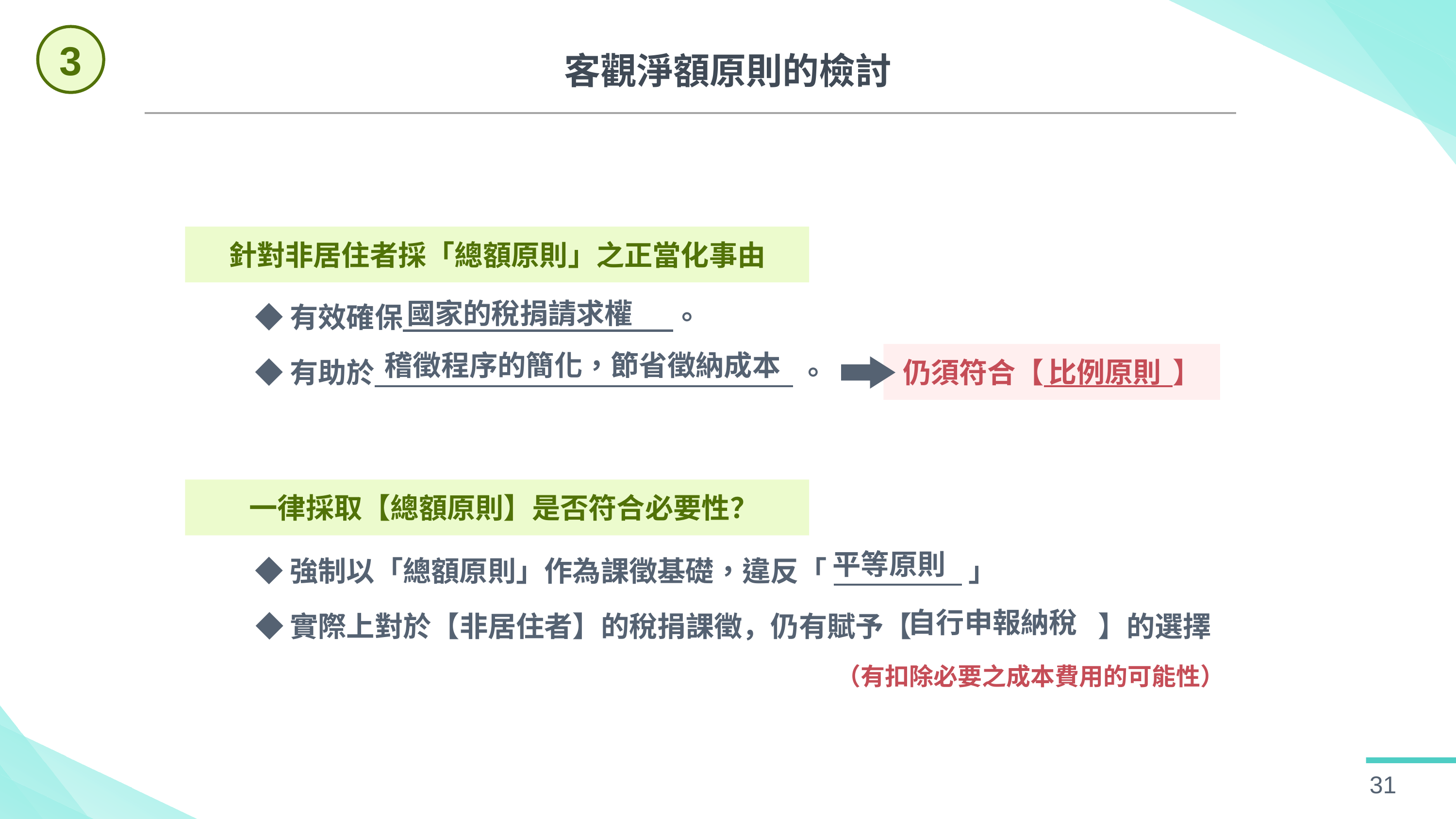

3
客觀淨額原則的檢討

針對非居住者採「總額原則」之正當化事由
　　 ◆ 有效確保                                          。
　　 ◆ 有助於                                                                  。

仍須符合【                    】

國家的稅捐請求權
稽徵程序的簡化，節省徵納成本
比例原則

 一律採取【總額原則】是否符合必要性？
　　 ◆ 強制以「總額原則」作為課徵基礎，違反「                      」
　　 ◆ 實際上對於【非居住者】的稅捐課徵，仍有賦予【                             】的選擇
平等原則
自行申報納稅
（有扣除必要之成本費用的可能性）

31